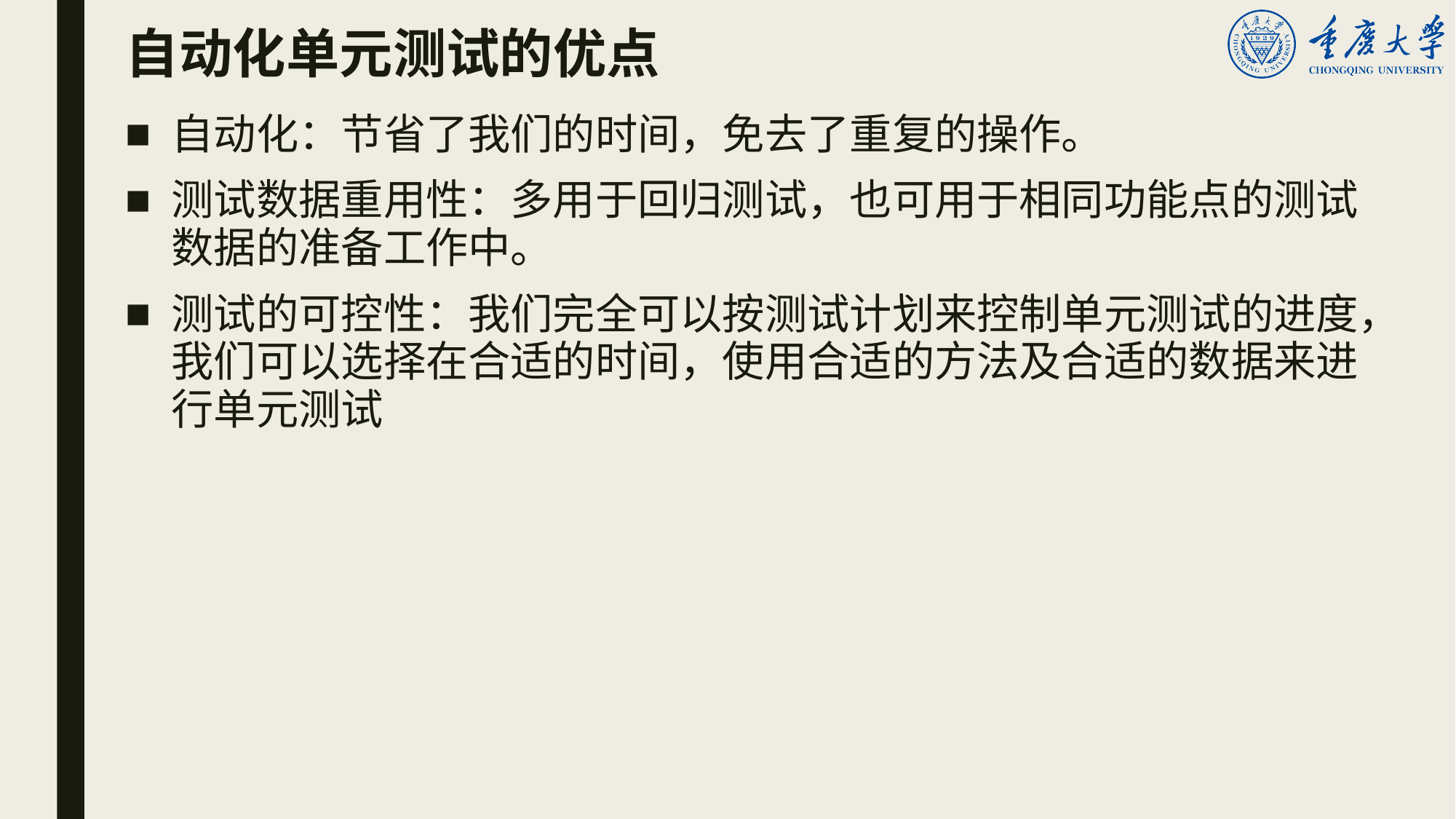

# 自动化单元测试的优点
自动化：节省了我们的时间，免去了重复的操作。
测试数据重用性：多用于回归测试，也可用于相同功能点的测试数据的准备工作中。
测试的可控性：我们完全可以按测试计划来控制单元测试的进度，我们可以选择在合适的时间，使用合适的方法及合适的数据来进行单元测试